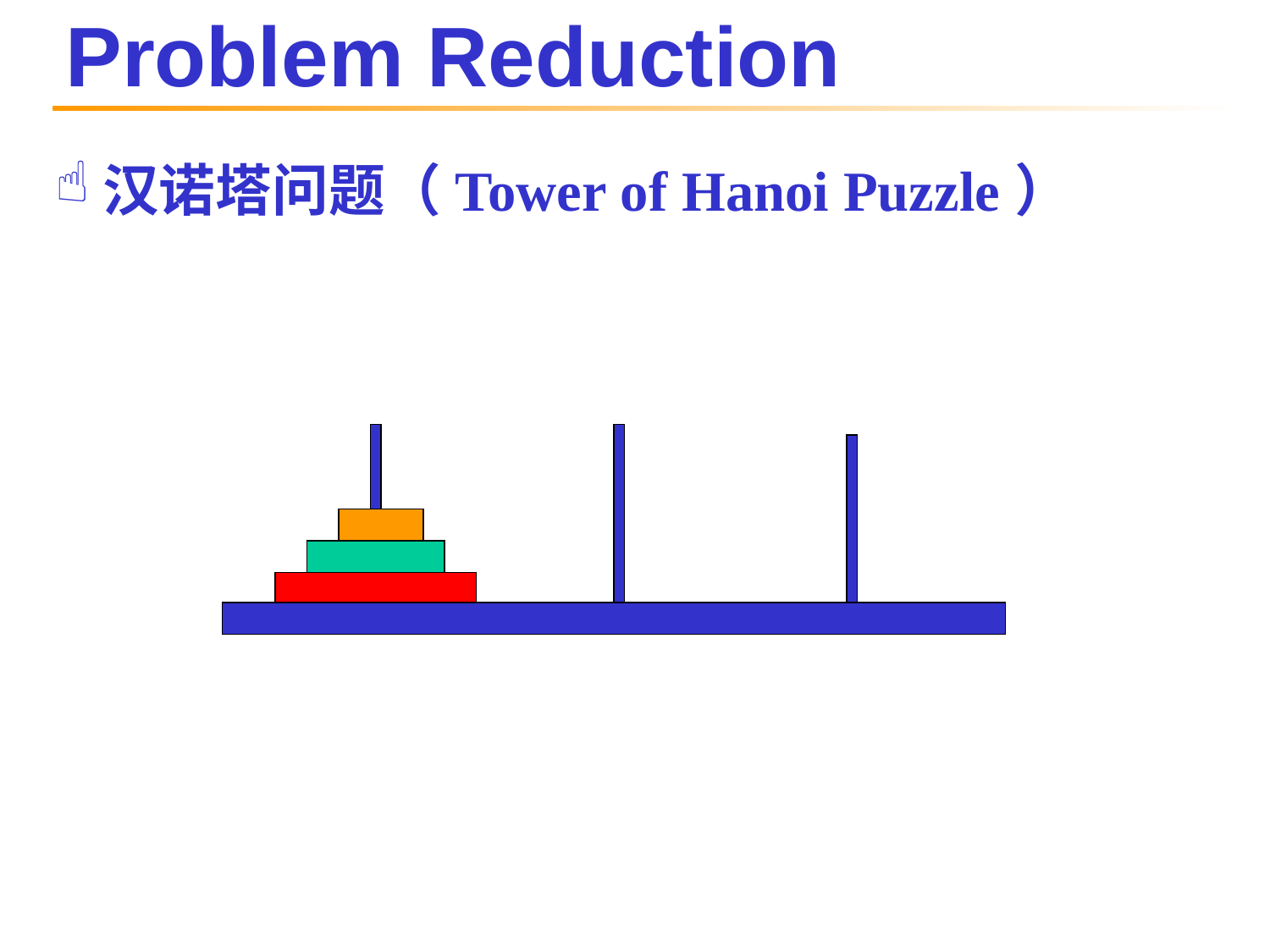

# Problem Reduction
汉诺塔问题（Tower of Hanoi Puzzle）